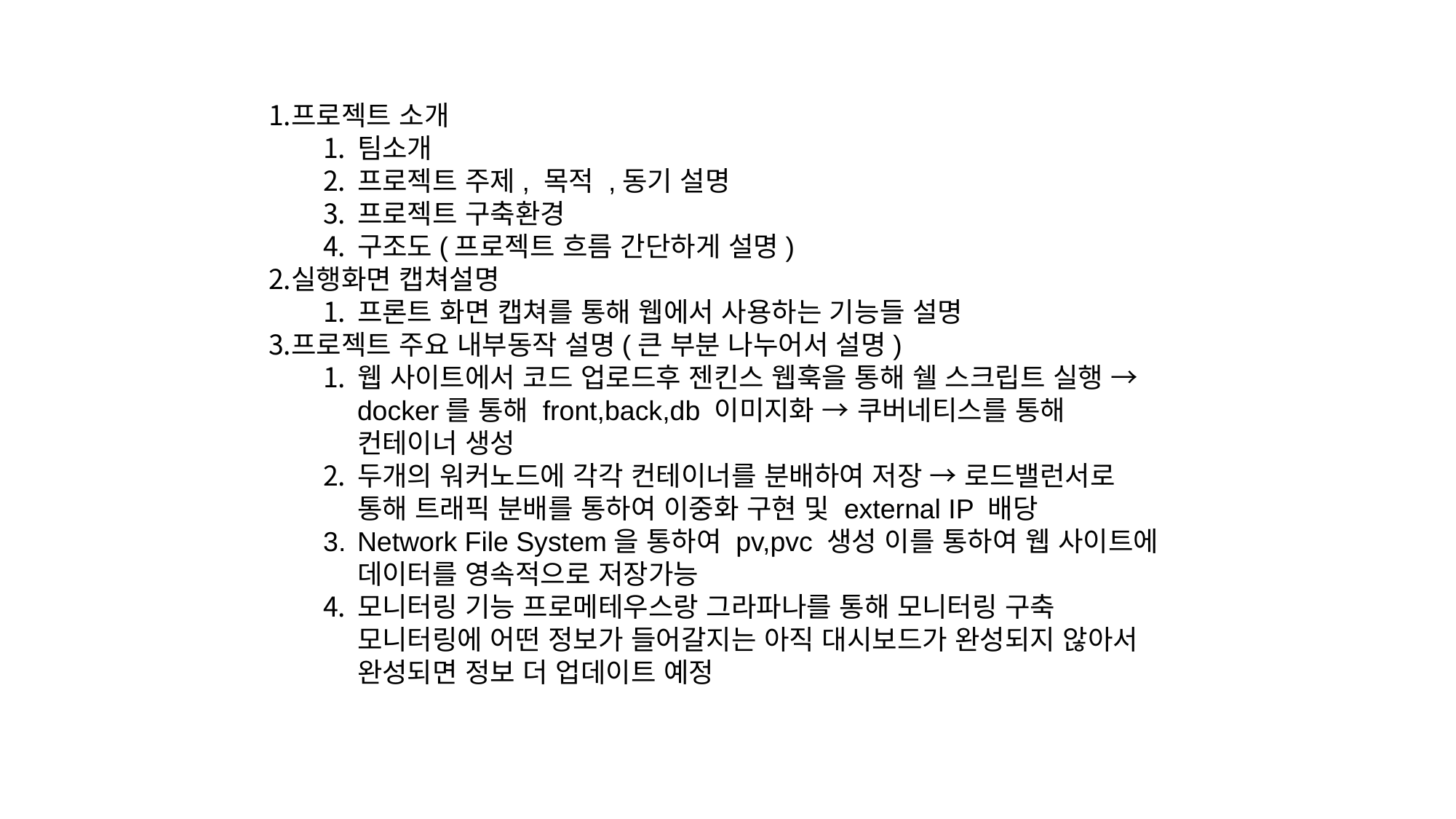

프로젝트 소개
팀소개
프로젝트 주제, 목적 ,동기 설명
프로젝트 구축환경
구조도(프로젝트 흐름 간단하게 설명)
실행화면 캡쳐설명
프론트 화면 캡쳐를 통해 웹에서 사용하는 기능들 설명
프로젝트 주요 내부동작 설명(큰 부분 나누어서 설명)
웹 사이트에서 코드 업로드후 젠킨스 웹훅을 통해 쉘 스크립트 실행 → docker를 통해 front,back,db 이미지화 → 쿠버네티스를 통해 컨테이너 생성
두개의 워커노드에 각각 컨테이너를 분배하여 저장 → 로드밸런서로 통해 트래픽 분배를 통하여 이중화 구현 및 external IP 배당
Network File System을 통하여 pv,pvc 생성 이를 통하여 웹 사이트에 데이터를 영속적으로 저장가능
모니터링 기능 프로메테우스랑 그라파나를 통해 모니터링 구축 모니터링에 어떤 정보가 들어갈지는 아직 대시보드가 완성되지 않아서 완성되면 정보 더 업데이트 예정